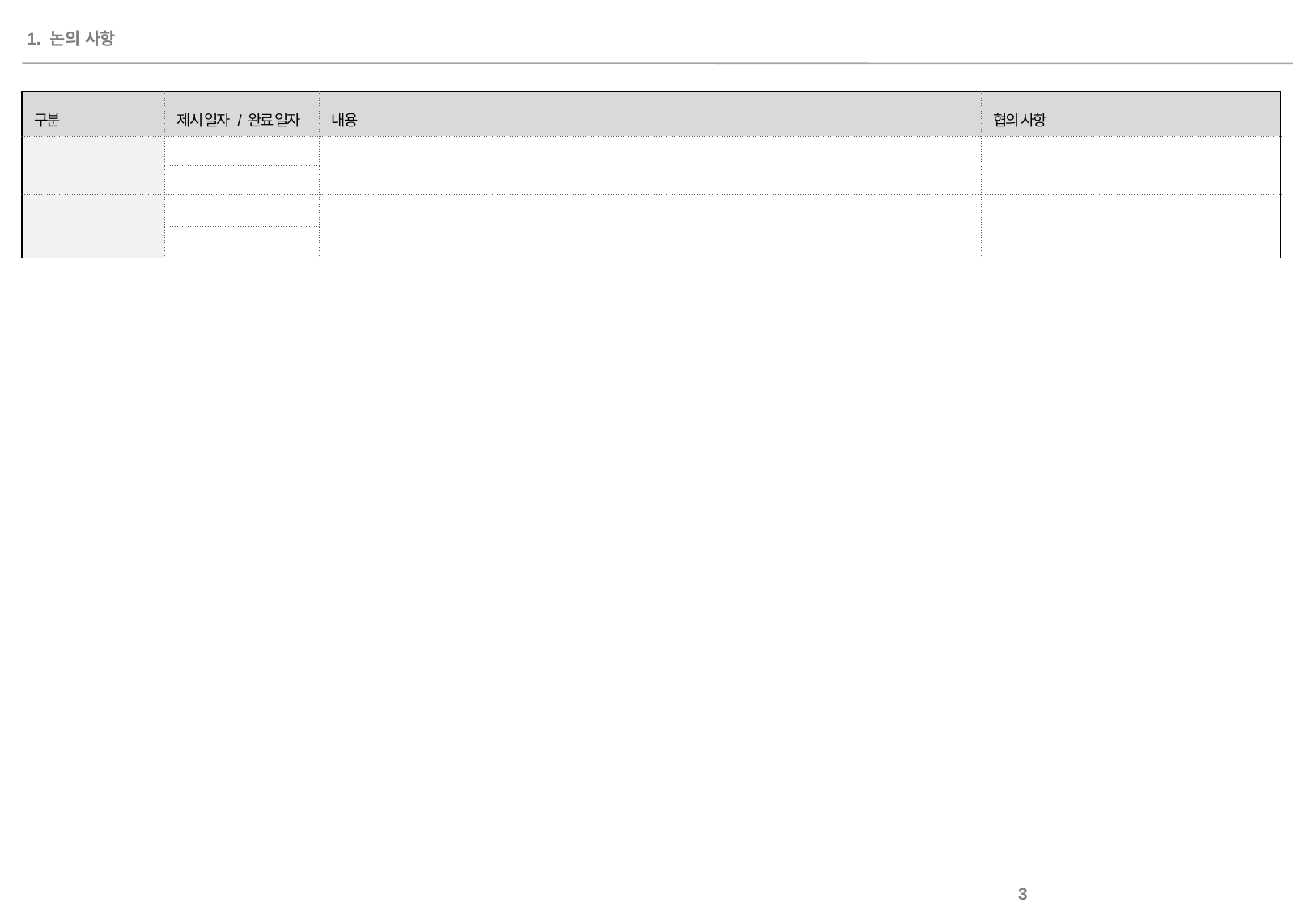

# 1. 논의 사항
| 구분 | 제시 일자 / 완료 일자 | 내용 | 협의 사항 |
| --- | --- | --- | --- |
|  |  |  |  |
|  |  |  |  |
|  |  |  |  |
|  |  |  |  |